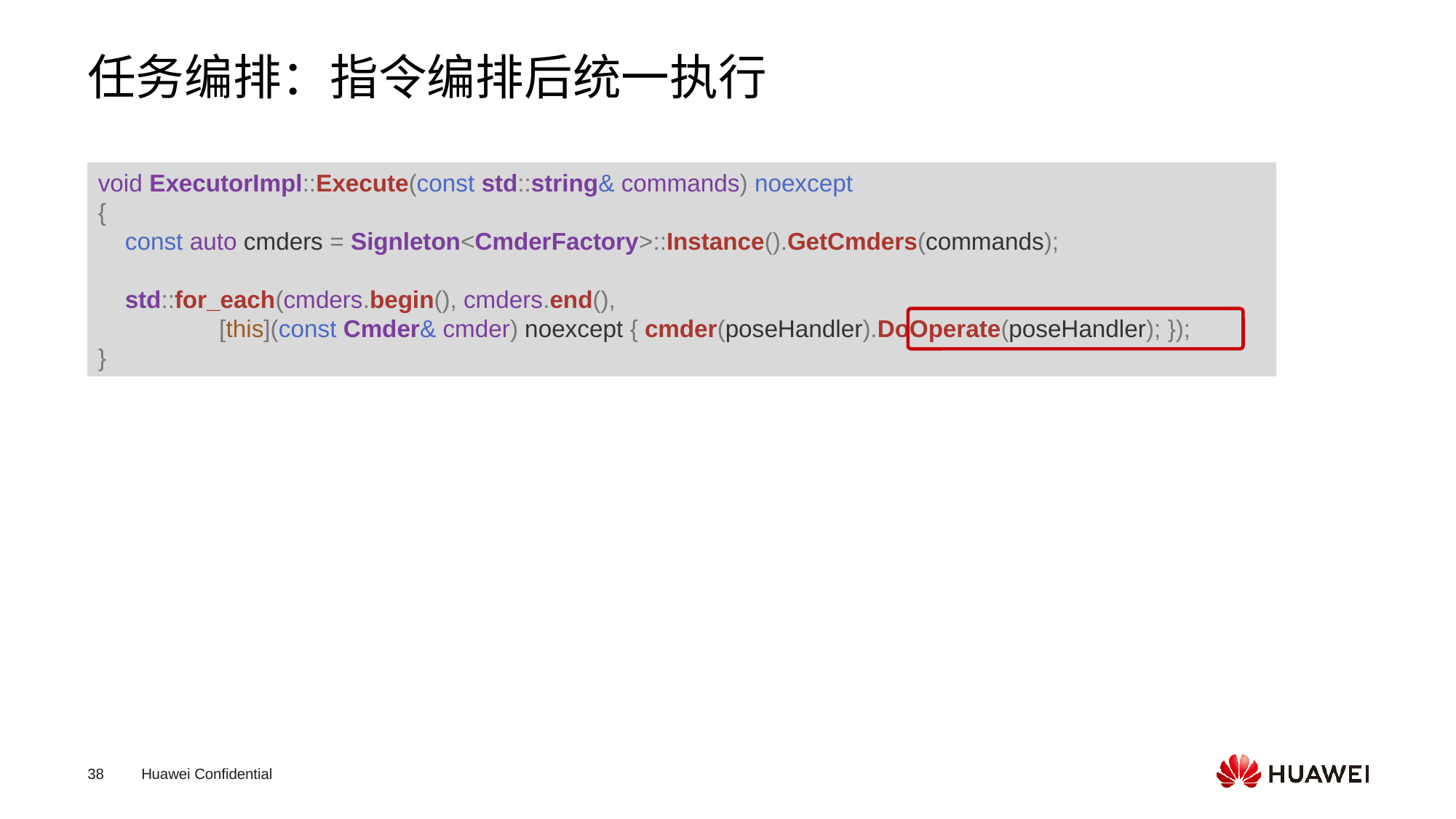

# 任务编排：指令编排后统一执行
void ExecutorImpl::Execute(const std::string& commands) noexcept
{
    const auto cmders = Signleton<CmderFactory>::Instance().GetCmders(commands);
    std::for_each(cmders.begin(), cmders.end(),
                  [this](const Cmder& cmder) noexcept { cmder(poseHandler).DoOperate(poseHandler); });
}